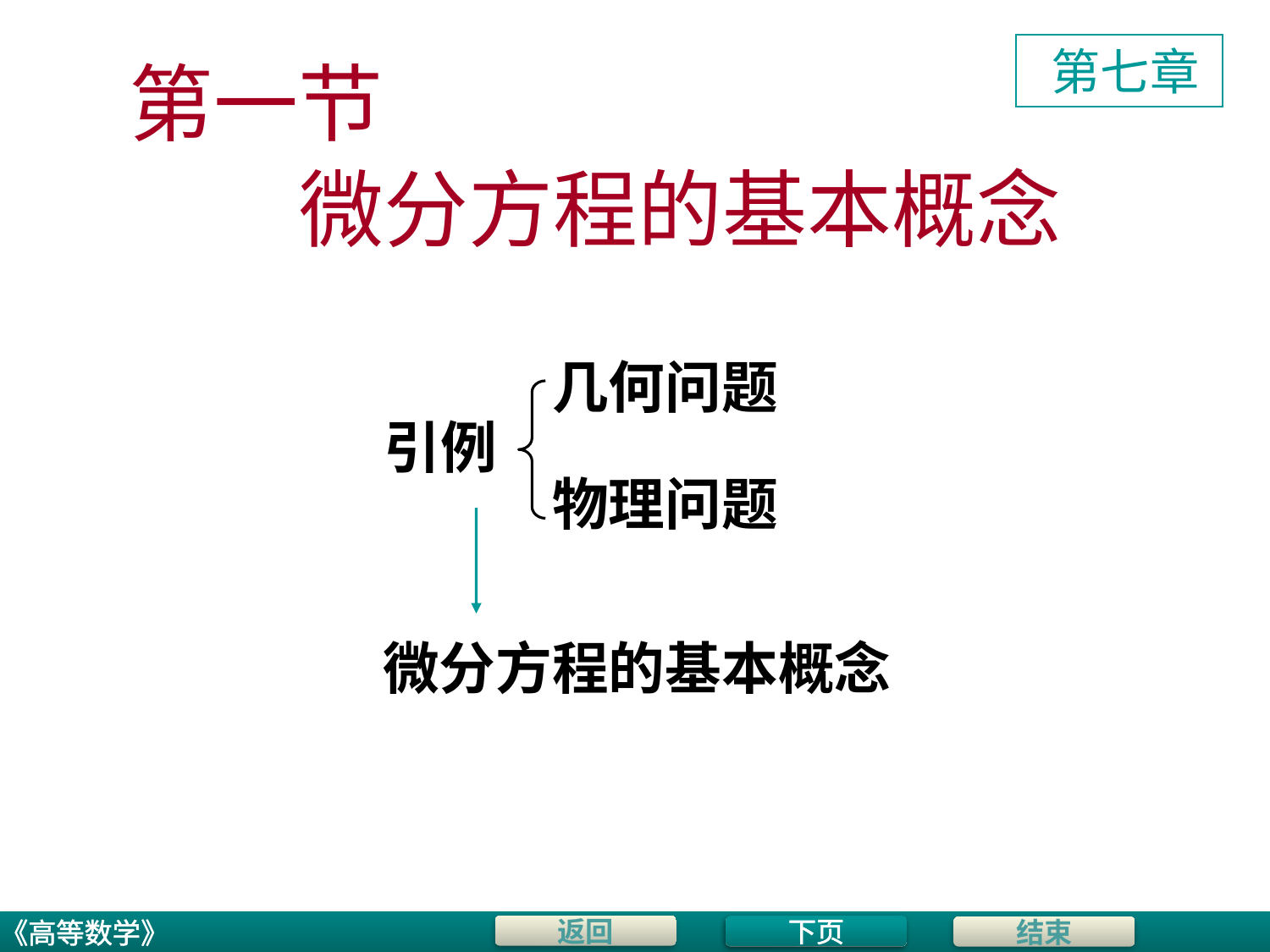

第七章
# 第一节
微分方程的基本概念
几何问题

引例
物理问题

微分方程的基本概念
下页